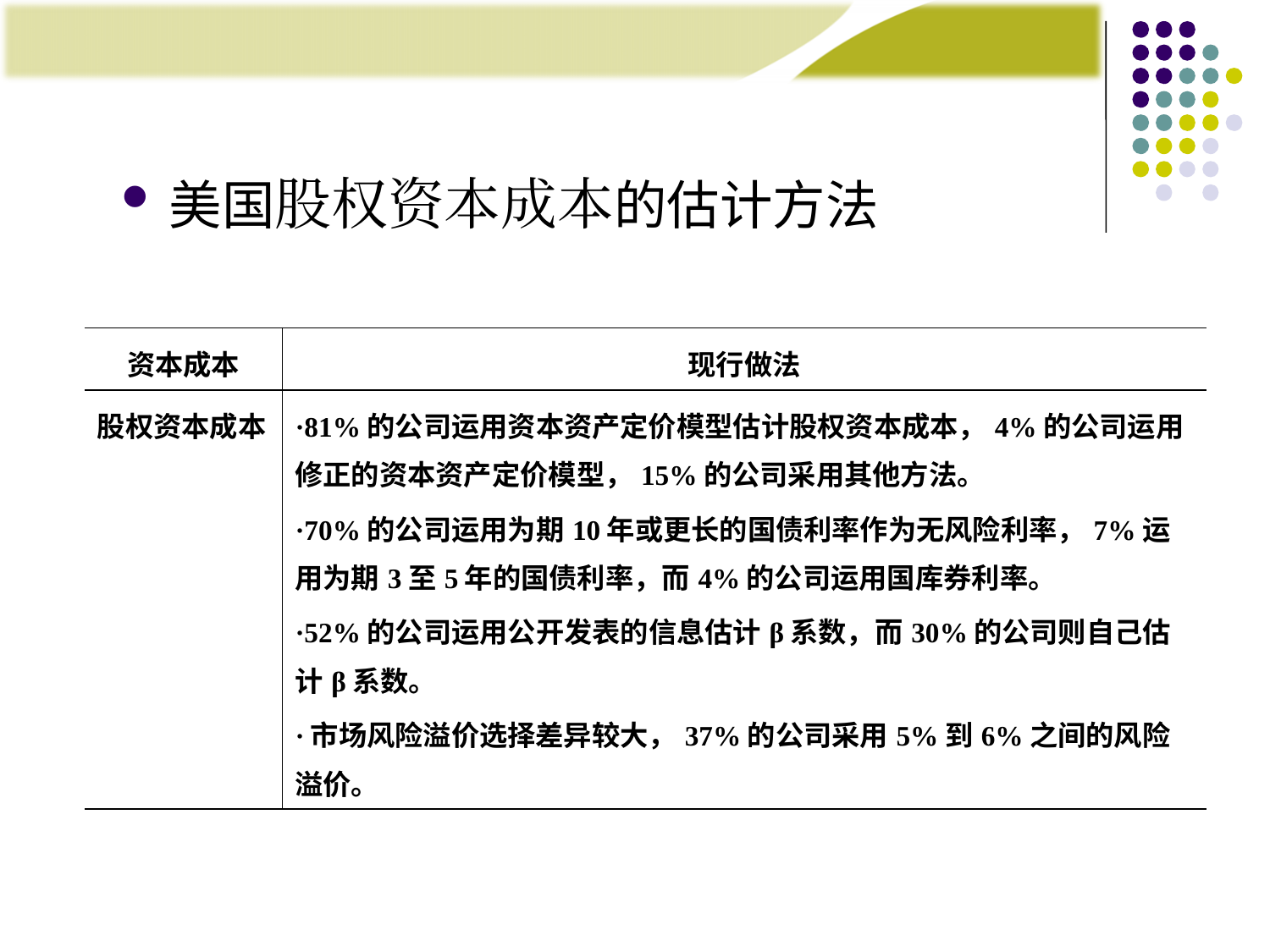

# 美国股权资本成本的估计方法
| 资本成本 | 现行做法 |
| --- | --- |
| 股权资本成本 | ·81%的公司运用资本资产定价模型估计股权资本成本，4%的公司运用修正的资本资产定价模型，15%的公司采用其他方法。 ·70%的公司运用为期10年或更长的国债利率作为无风险利率，7%运用为期3至5年的国债利率，而4%的公司运用国库券利率。 ·52%的公司运用公开发表的信息估计β系数，而30%的公司则自己估计β系数。 ·市场风险溢价选择差异较大，37%的公司采用5%到6%之间的风险溢价。 |